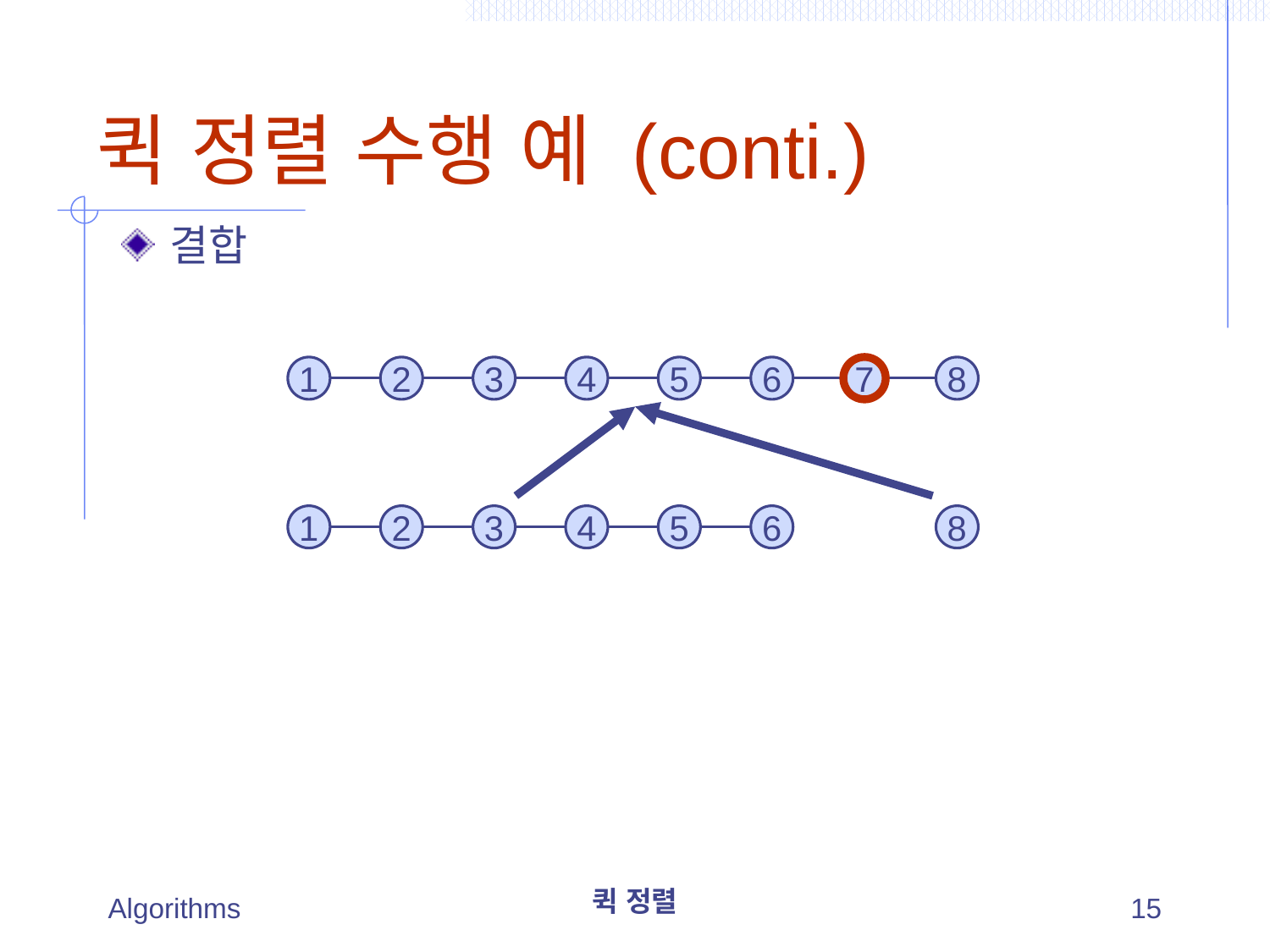

# 퀵 정렬 수행 예 (conti.)
결합
1
2
3
4
5
6
7
8
1
2
3
4
5
6
8
Algorithms
퀵 정렬
15